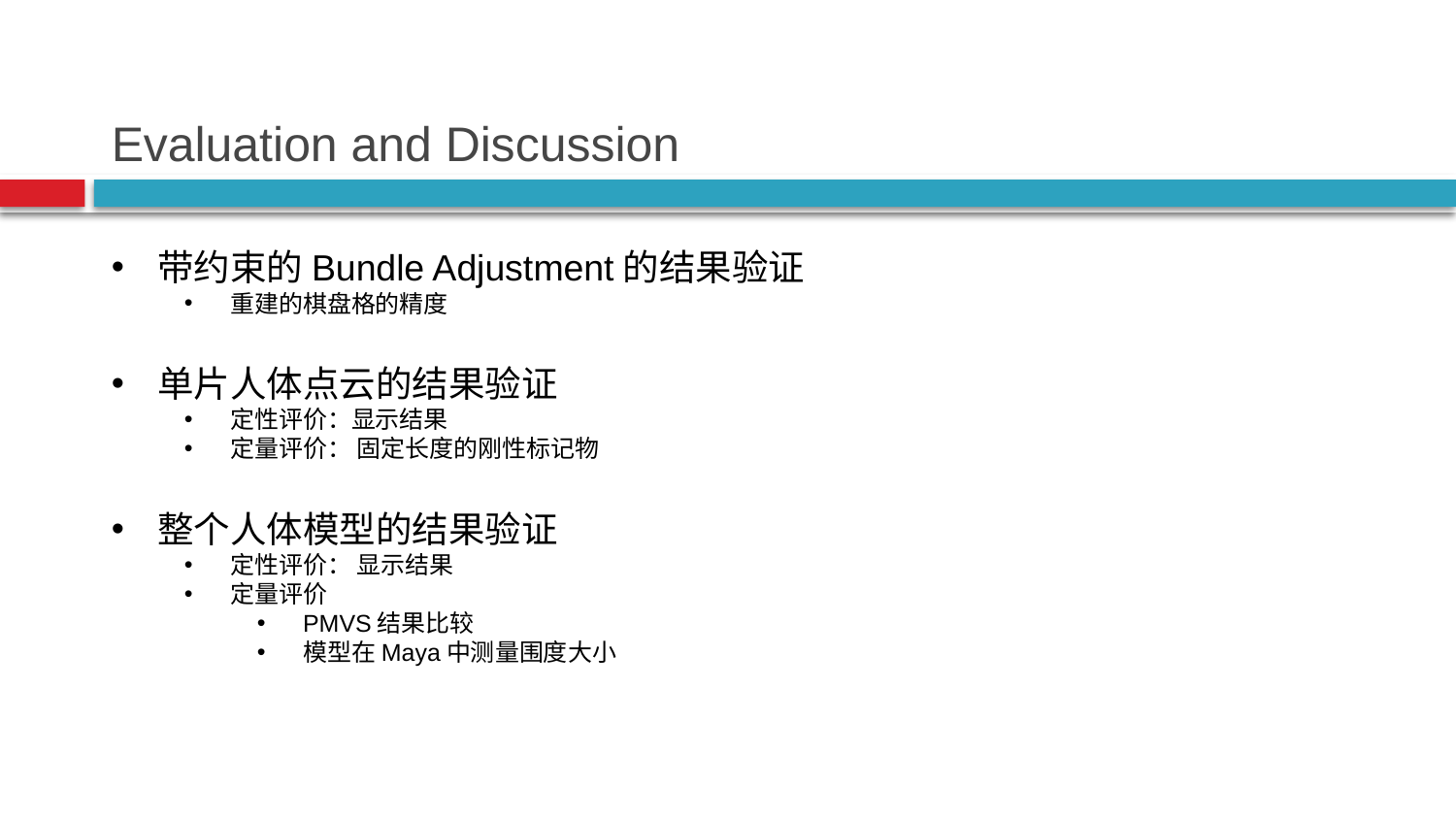

# Evaluation and Discussion
带约束的Bundle Adjustment的结果验证
重建的棋盘格的精度

单片人体点云的结果验证
定性评价：显示结果
定量评价： 固定长度的刚性标记物

整个人体模型的结果验证
定性评价： 显示结果
定量评价
PMVS结果比较
模型在Maya中测量围度大小